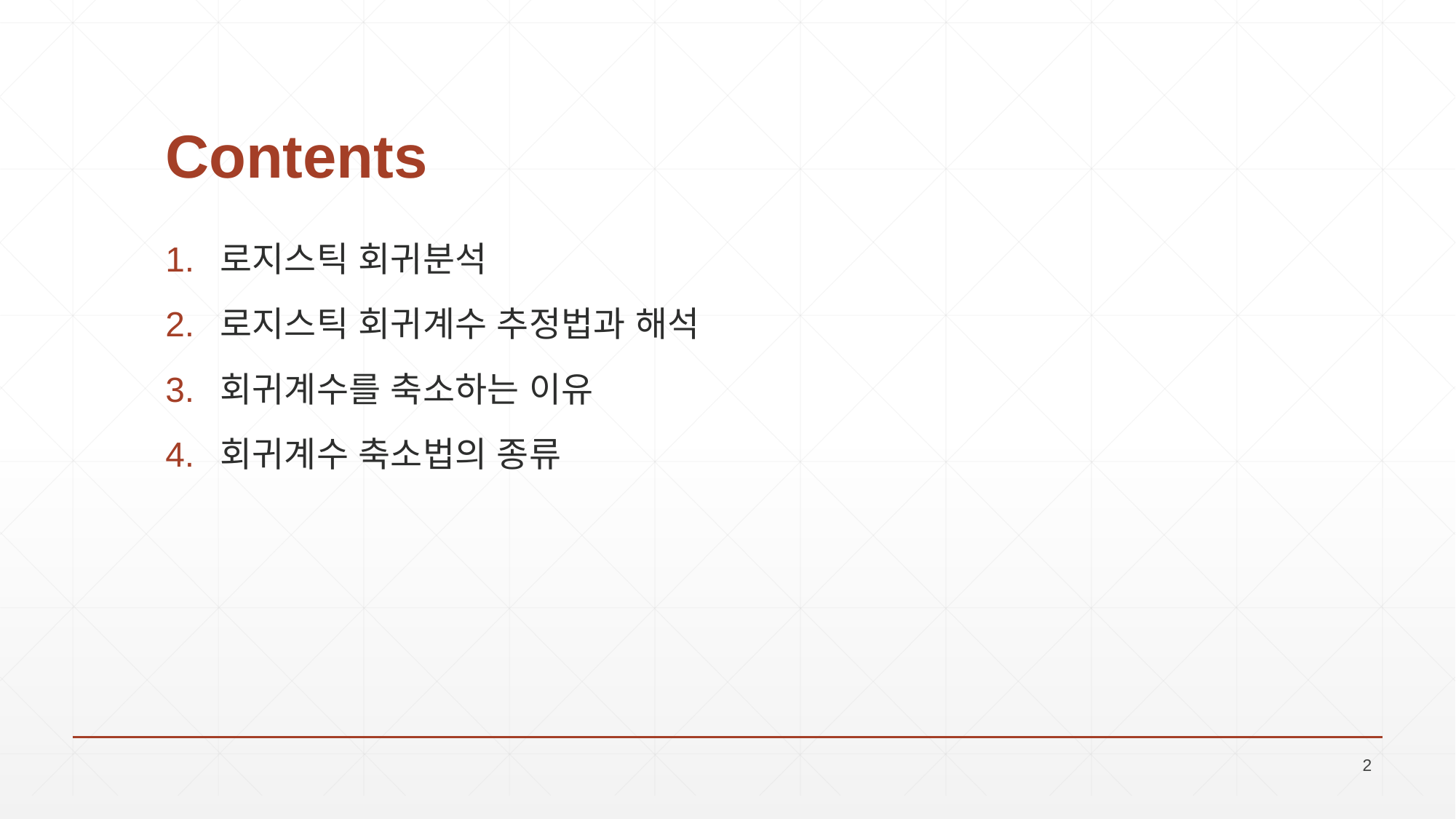

# Contents
로지스틱 회귀분석
로지스틱 회귀계수 추정법과 해석
회귀계수를 축소하는 이유
회귀계수 축소법의 종류

2